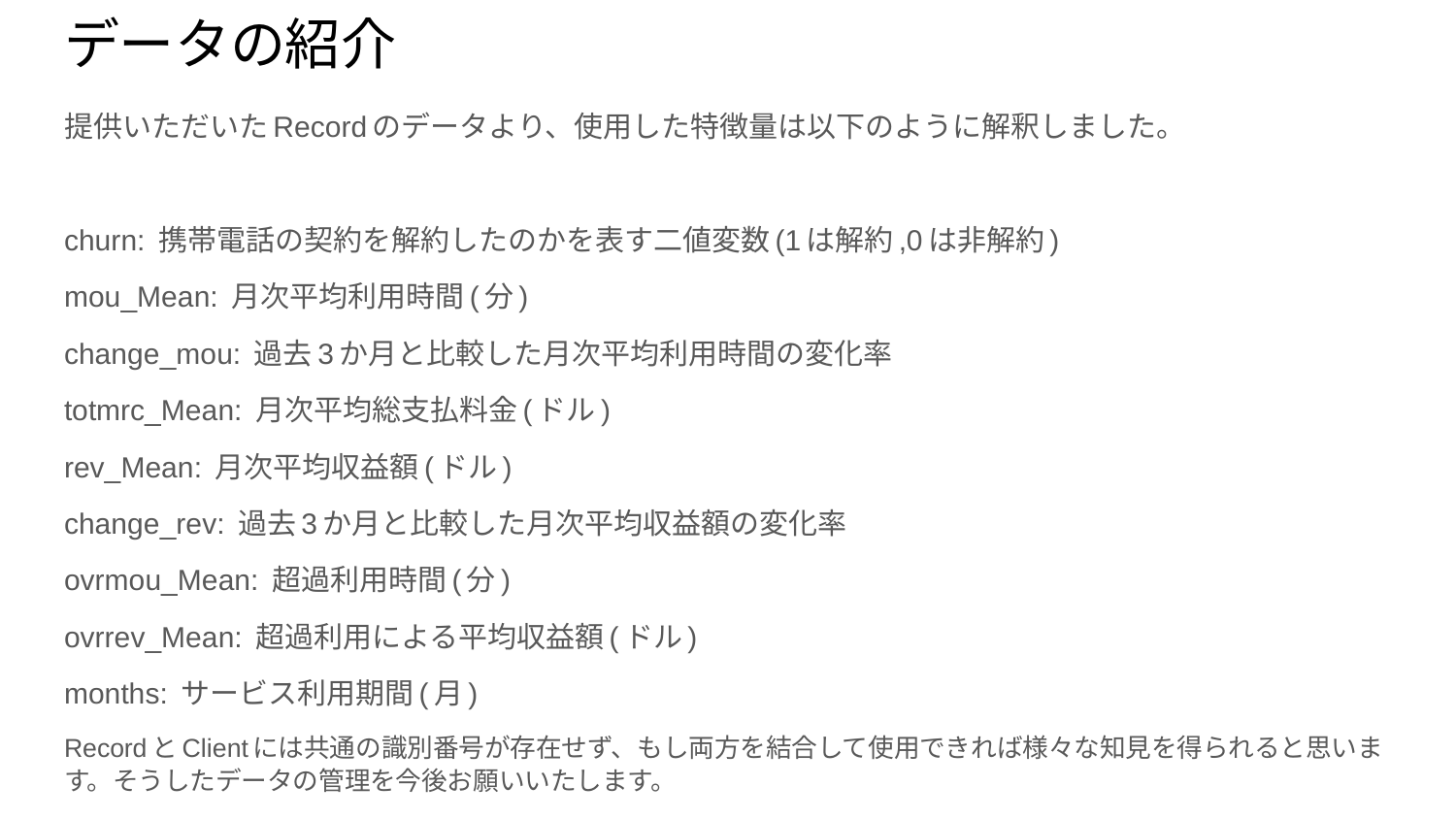

# データの紹介
提供いただいたRecordのデータより、使用した特徴量は以下のように解釈しました。

churn: 携帯電話の契約を解約したのかを表す二値変数(1は解約,0は非解約)
mou_Mean: 月次平均利用時間(分)
change_mou: 過去3か月と比較した月次平均利用時間の変化率
totmrc_Mean: 月次平均総支払料金(ドル)
rev_Mean: 月次平均収益額(ドル)
change_rev: 過去3か月と比較した月次平均収益額の変化率
ovrmou_Mean: 超過利用時間(分)
ovrrev_Mean: 超過利用による平均収益額(ドル)
months: サービス利用期間(月)
RecordとClientには共通の識別番号が存在せず、もし両方を結合して使用できれば様々な知見を得られると思います。そうしたデータの管理を今後お願いいたします。